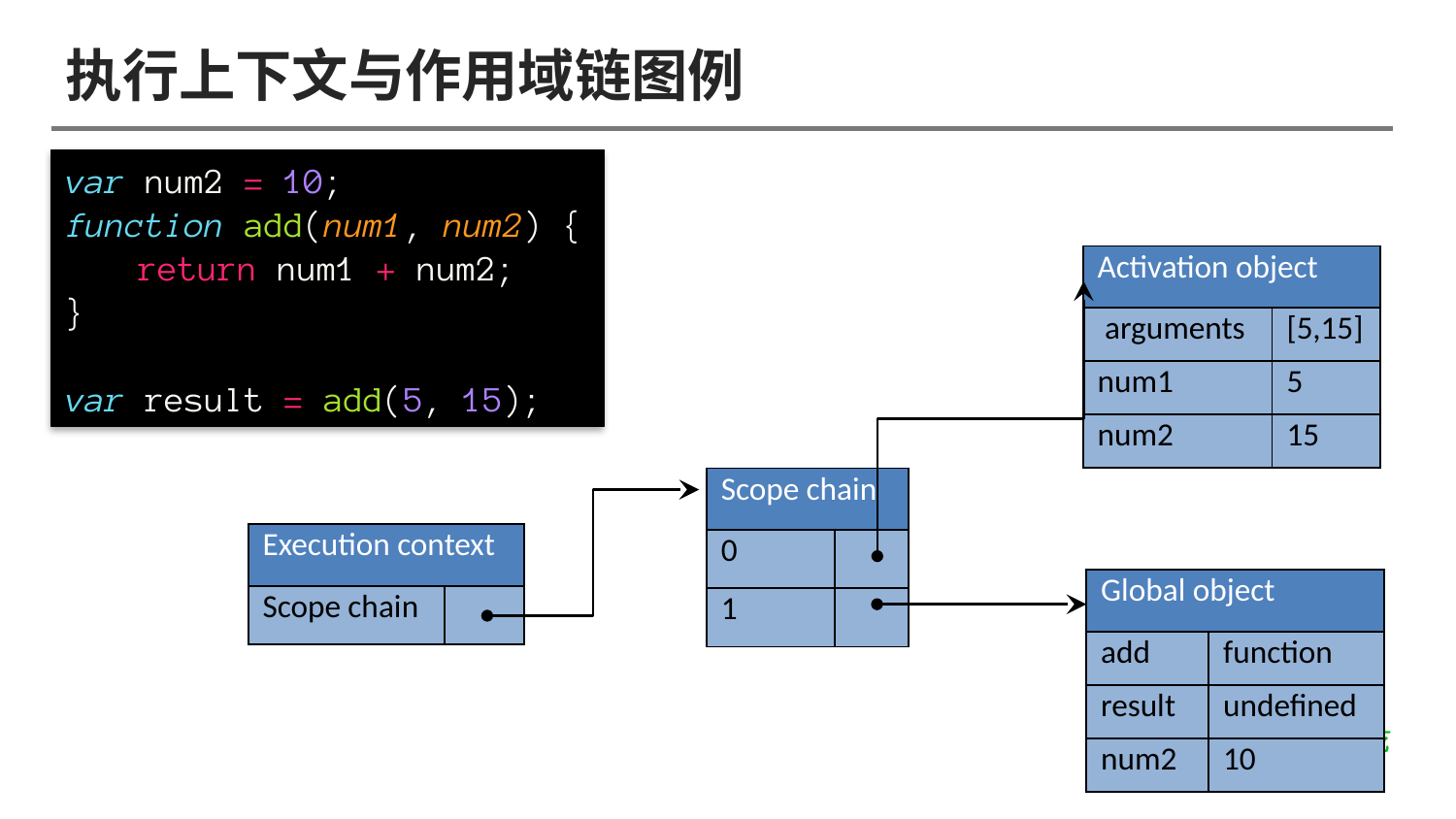

# 执行上下文与作用域链图例
var num2 = 10;
function add(num1, num2) {
return num1 + num2;
}
var result = add(5, 15);
| Activation object |  |
| --- | --- |
| arguments | [5,15] |
| num1 | 5 |
| num2 | 15 |
| Scope chain |  |
| --- | --- |
| 0 |  |
| 1 |  |
| Execution context |  |
| --- | --- |
| Scope chain |  |
| Global object |  |
| --- | --- |
| add | function |
| result | undefined |
| num2 | 10 |